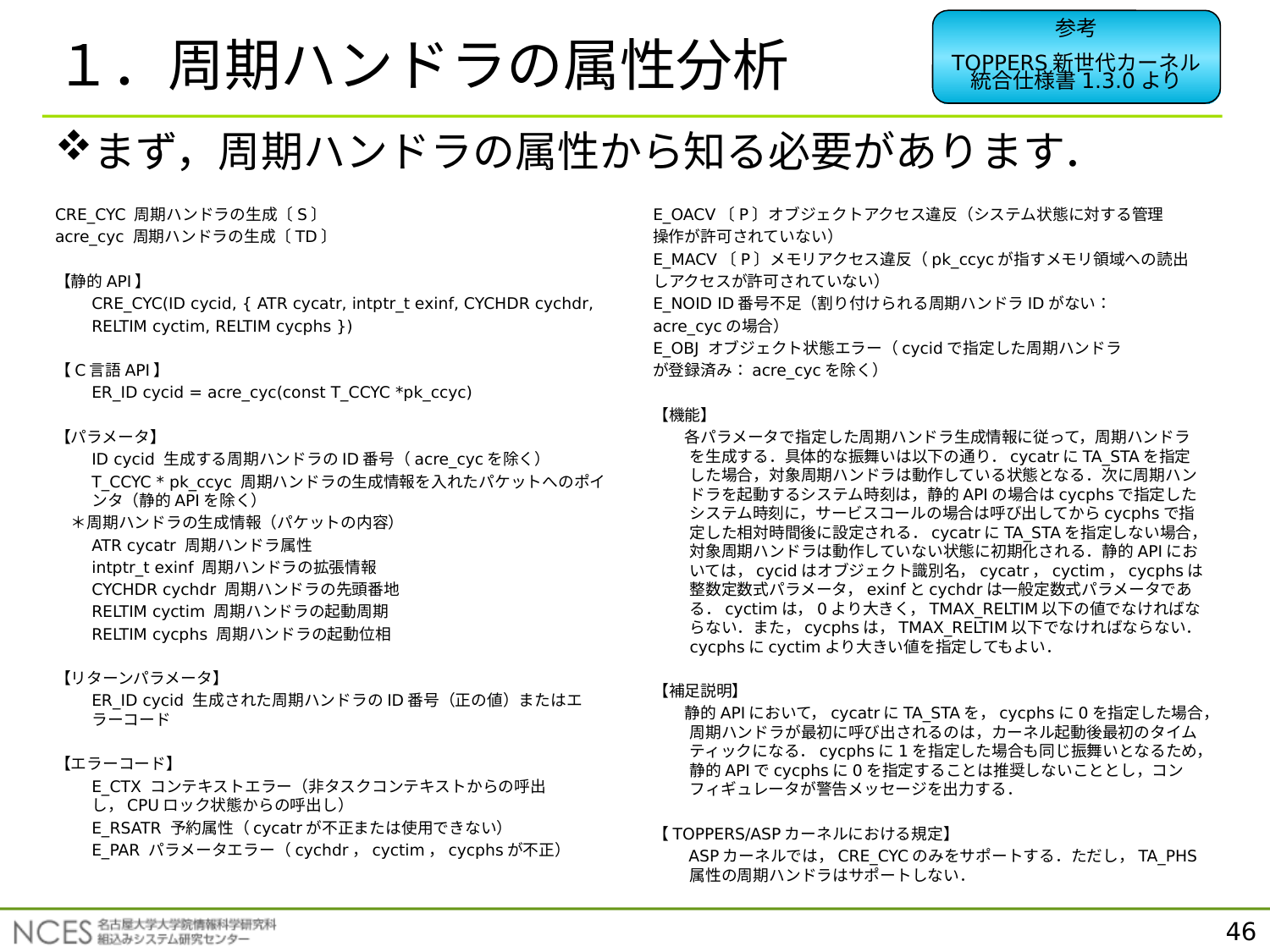

参考

TOPPERS新世代カーネル
統合仕様書1.3.0より
# １．周期ハンドラの属性分析
まず，周期ハンドラの属性から知る必要があります．
CRE_CYC 周期ハンドラの生成〔S〕
acre_cyc 周期ハンドラの生成〔TD〕

【静的API】
	CRE_CYC(ID cycid, { ATR cycatr, intptr_t exinf, CYCHDR cychdr,
	RELTIM cyctim, RELTIM cycphs })

【C言語API】
	ER_ID cycid = acre_cyc(const T_CCYC *pk_ccyc)

【パラメータ】
	ID cycid 生成する周期ハンドラのID番号（acre_cycを除く）
	T_CCYC * pk_ccyc 周期ハンドラの生成情報を入れたパケットへのポインタ（静的APIを除く）
　＊周期ハンドラの生成情報（パケットの内容）
	ATR cycatr 周期ハンドラ属性
	intptr_t exinf 周期ハンドラの拡張情報
	CYCHDR cychdr 周期ハンドラの先頭番地
	RELTIM cyctim 周期ハンドラの起動周期
	RELTIM cycphs 周期ハンドラの起動位相

【リターンパラメータ】
	ER_ID cycid 生成された周期ハンドラのID番号（正の値）またはエラーコード

【エラーコード】
	E_CTX コンテキストエラー（非タスクコンテキストからの呼出し，CPUロック状態からの呼出し）
	E_RSATR 予約属性（cycatrが不正または使用できない）
	E_PAR パラメータエラー（cychdr，cyctim，cycphsが不正）
E_OACV〔P〕オブジェクトアクセス違反（システム状態に対する管理
操作が許可されていない）
E_MACV〔P〕メモリアクセス違反（pk_ccycが指すメモリ領域への読出
しアクセスが許可されていない）
E_NOID ID番号不足（割り付けられる周期ハンドラIDがない：
acre_cycの場合）
E_OBJ オブジェクト状態エラー（cycidで指定した周期ハンドラ
が登録済み：acre_cycを除く）

【機能】
　　各パラメータで指定した周期ハンドラ生成情報に従って，周期ハンドラを生成する．具体的な振舞いは以下の通り．cycatrにTA_STAを指定した場合，対象周期ハンドラは動作している状態となる．次に周期ハンドラを起動するシステム時刻は，静的APIの場合はcycphsで指定したシステム時刻に，サービスコールの場合は呼び出してからcycphsで指定した相対時間後に設定される．cycatrにTA_STAを指定しない場合，対象周期ハンドラは動作していない状態に初期化される．静的APIにおいては，cycidはオブジェクト識別名，cycatr，cyctim，cycphsは整数定数式パラメータ，exinfとcychdrは一般定数式パラメータである．cyctimは，0より大きく，TMAX_RELTIM以下の値でなければならない．また，cycphsは，TMAX_RELTIM以下でなければならない．cycphsにcyctimより大きい値を指定してもよい．

【補足説明】
　　静的APIにおいて，cycatrにTA_STAを，cycphsに0を指定した場合，周期ハンドラが最初に呼び出されるのは，カーネル起動後最初のタイムティックになる．cycphsに1を指定した場合も同じ振舞いとなるため，静的APIでcycphsに0を指定することは推奨しないこととし，コンフィギュレータが警告メッセージを出力する．

【TOPPERS/ASPカーネルにおける規定】
　　ASPカーネルでは，CRE_CYCのみをサポートする．ただし，TA_PHS属性の周期ハンドラはサポートしない．
46